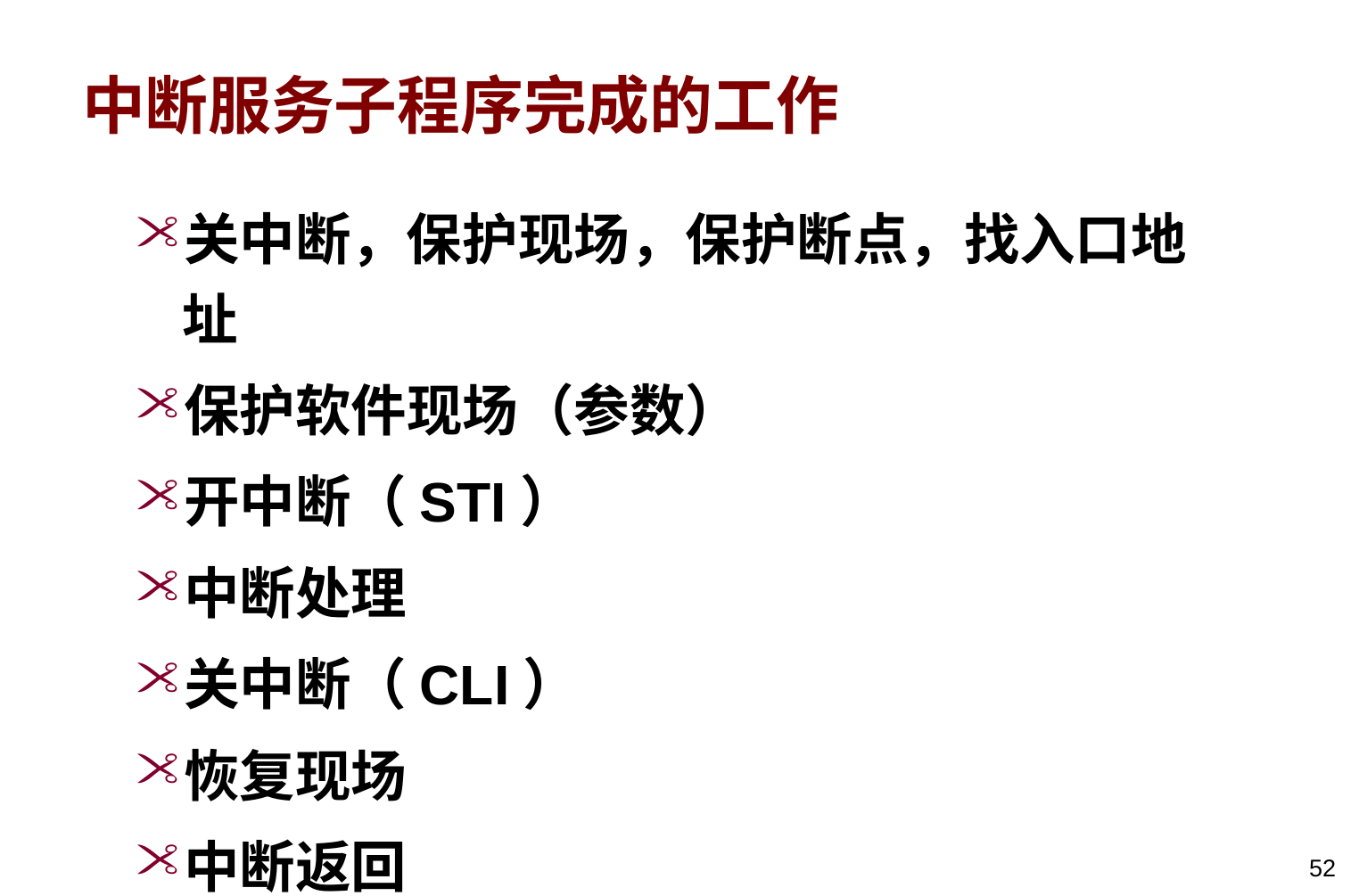

# 中断服务子程序完成的工作
关中断，保护现场，保护断点，找入口地址
保护软件现场（参数）
开中断（STI）
中断处理
关中断（CLI）
恢复现场
中断返回
52